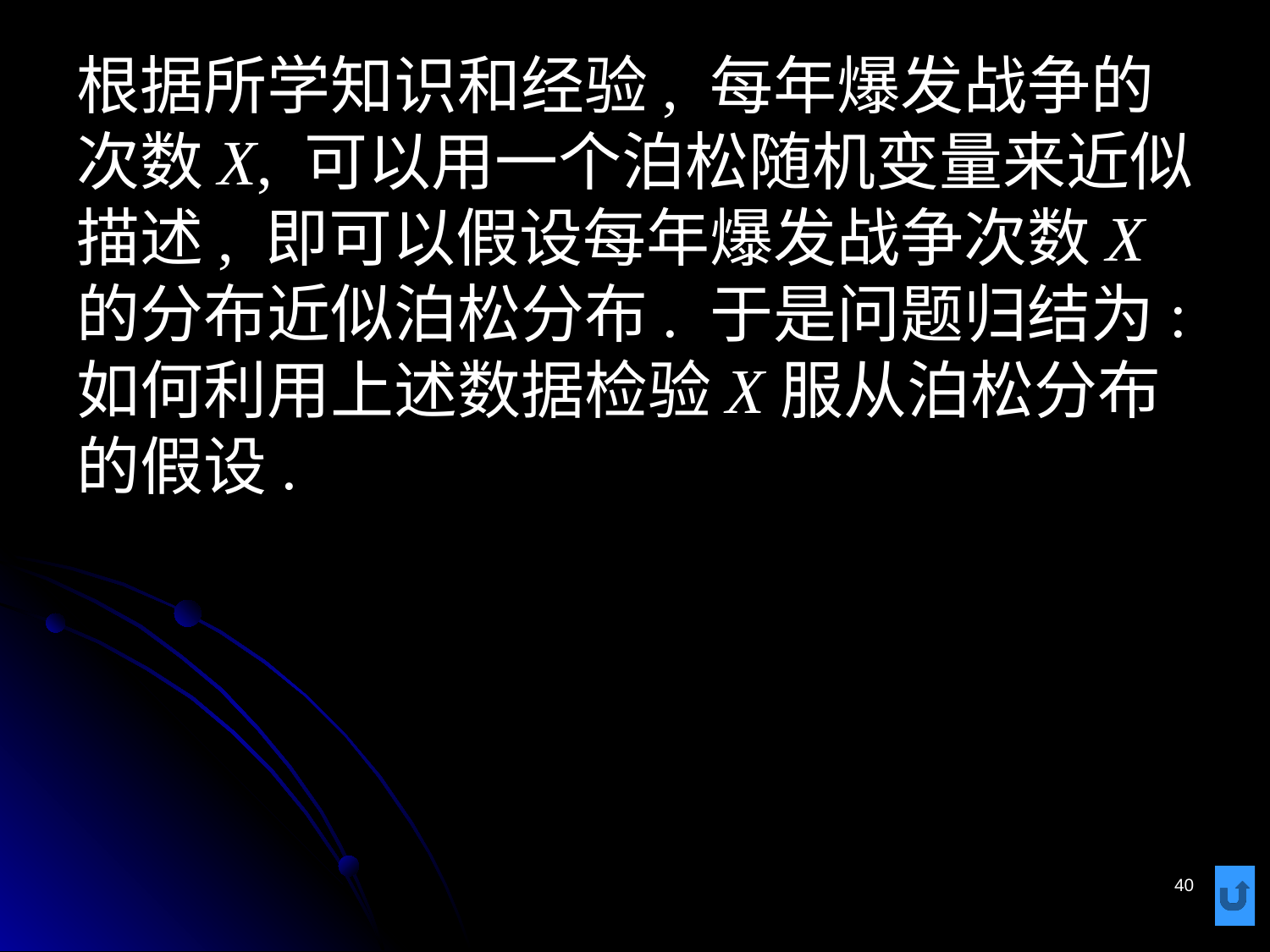

# 根据所学知识和经验, 每年爆发战争的次数X, 可以用一个泊松随机变量来近似描述, 即可以假设每年爆发战争次数X的分布近似泊松分布. 于是问题归结为: 如何利用上述数据检验X服从泊松分布的假设.
40